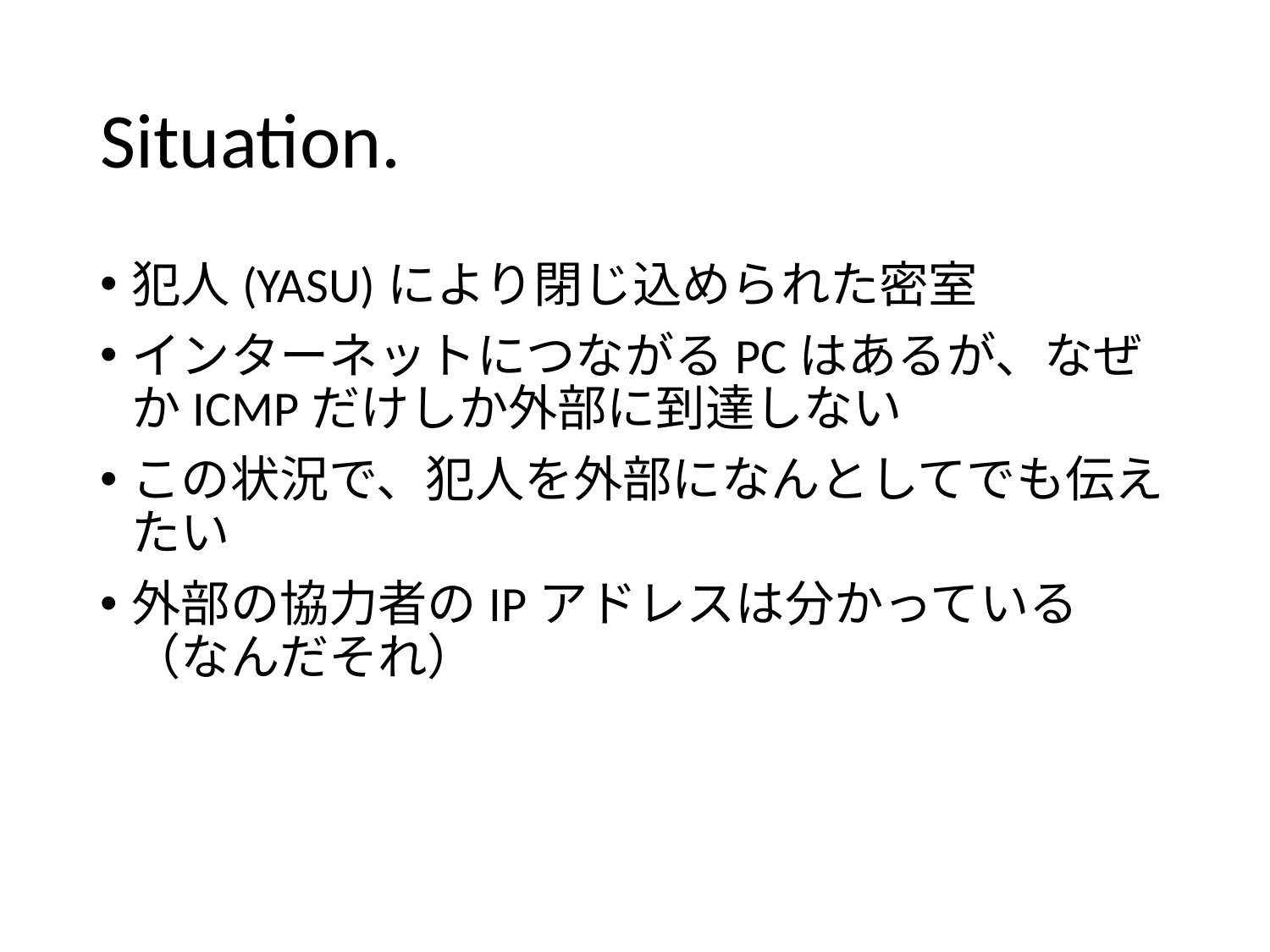

# Situation.
犯人(YASU)により閉じ込められた密室
インターネットにつながるPCはあるが、なぜかICMPだけしか外部に到達しない
この状況で、犯人を外部になんとしてでも伝えたい
外部の協力者のIPアドレスは分かっている（なんだそれ）